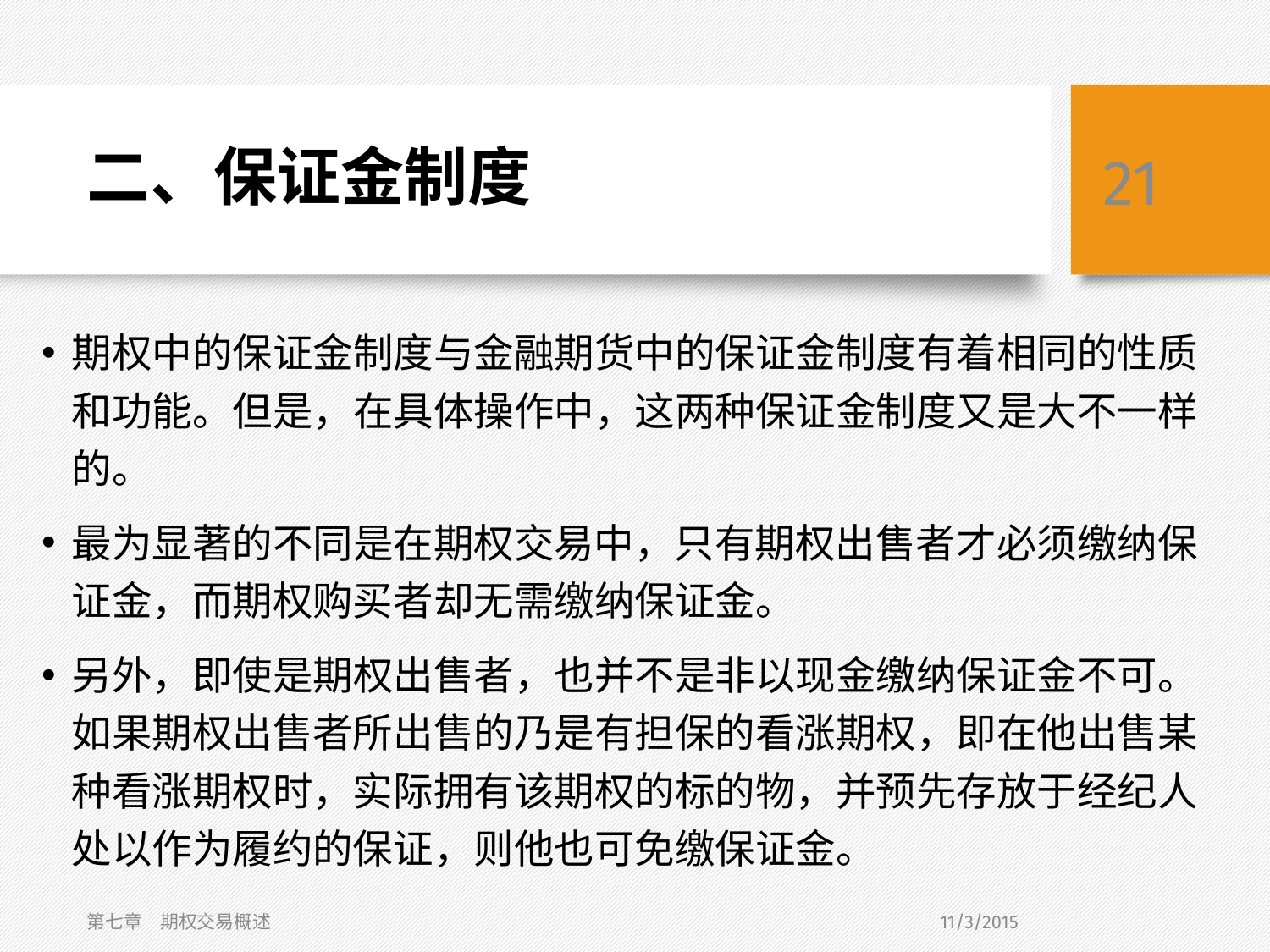

# 二、保证金制度
21
期权中的保证金制度与金融期货中的保证金制度有着相同的性质和功能。但是，在具体操作中，这两种保证金制度又是大不一样的。
最为显著的不同是在期权交易中，只有期权出售者才必须缴纳保证金，而期权购买者却无需缴纳保证金。
另外，即使是期权出售者，也并不是非以现金缴纳保证金不可。如果期权出售者所出售的乃是有担保的看涨期权，即在他出售某种看涨期权时，实际拥有该期权的标的物，并预先存放于经纪人处以作为履约的保证，则他也可免缴保证金。
11/3/2015
第七章　期权交易概述